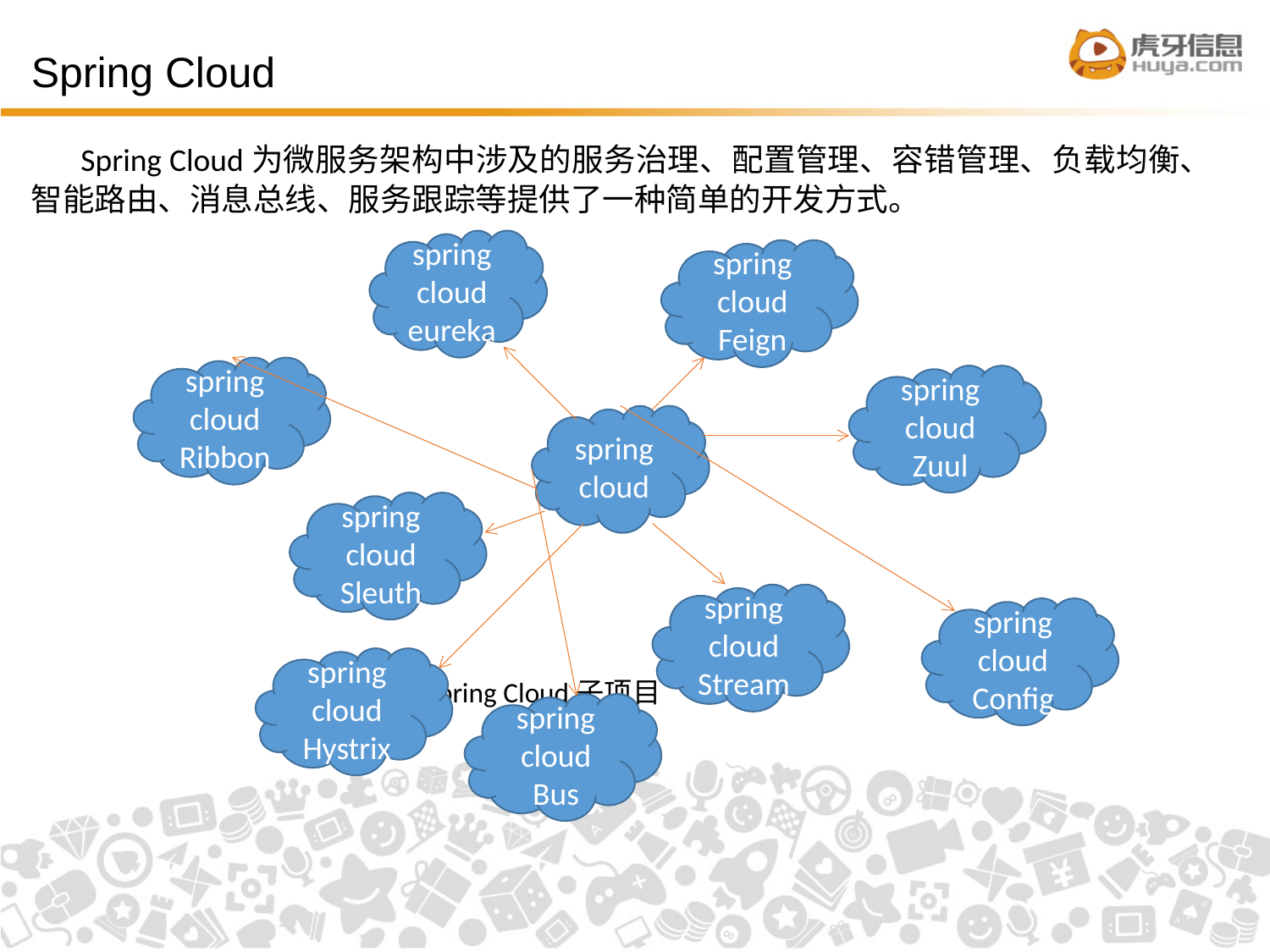

Spring Cloud
     Spring Cloud为微服务架构中涉及的服务治理、配置管理、容错管理、负载均衡、智能路由、消息总线、服务跟踪等提供了一种简单的开发方式。

                                                              Spring Cloud子项目
spring cloud eureka
spring cloud Feign
spring cloud Ribbon
spring cloud Zuul
spring cloud
spring cloud Sleuth
spring cloud Stream
spring cloud Config
spring cloud Hystrix
spring cloud Bus